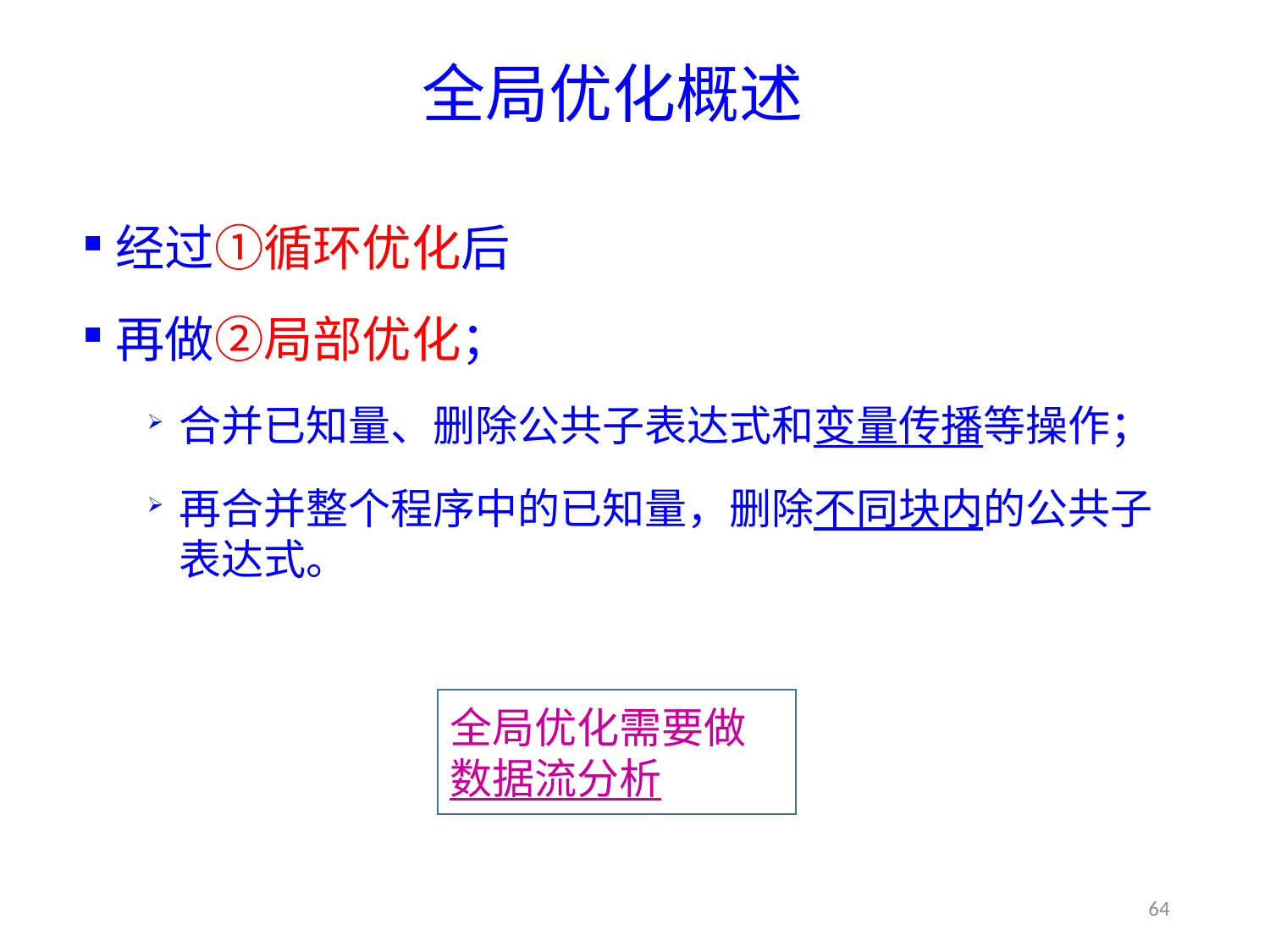

# 全局优化概述
经过①循环优化后
再做②局部优化；
合并已知量、删除公共子表达式和变量传播等操作；
再合并整个程序中的已知量，删除不同块内的公共子表达式。
全局优化需要做数据流分析
64